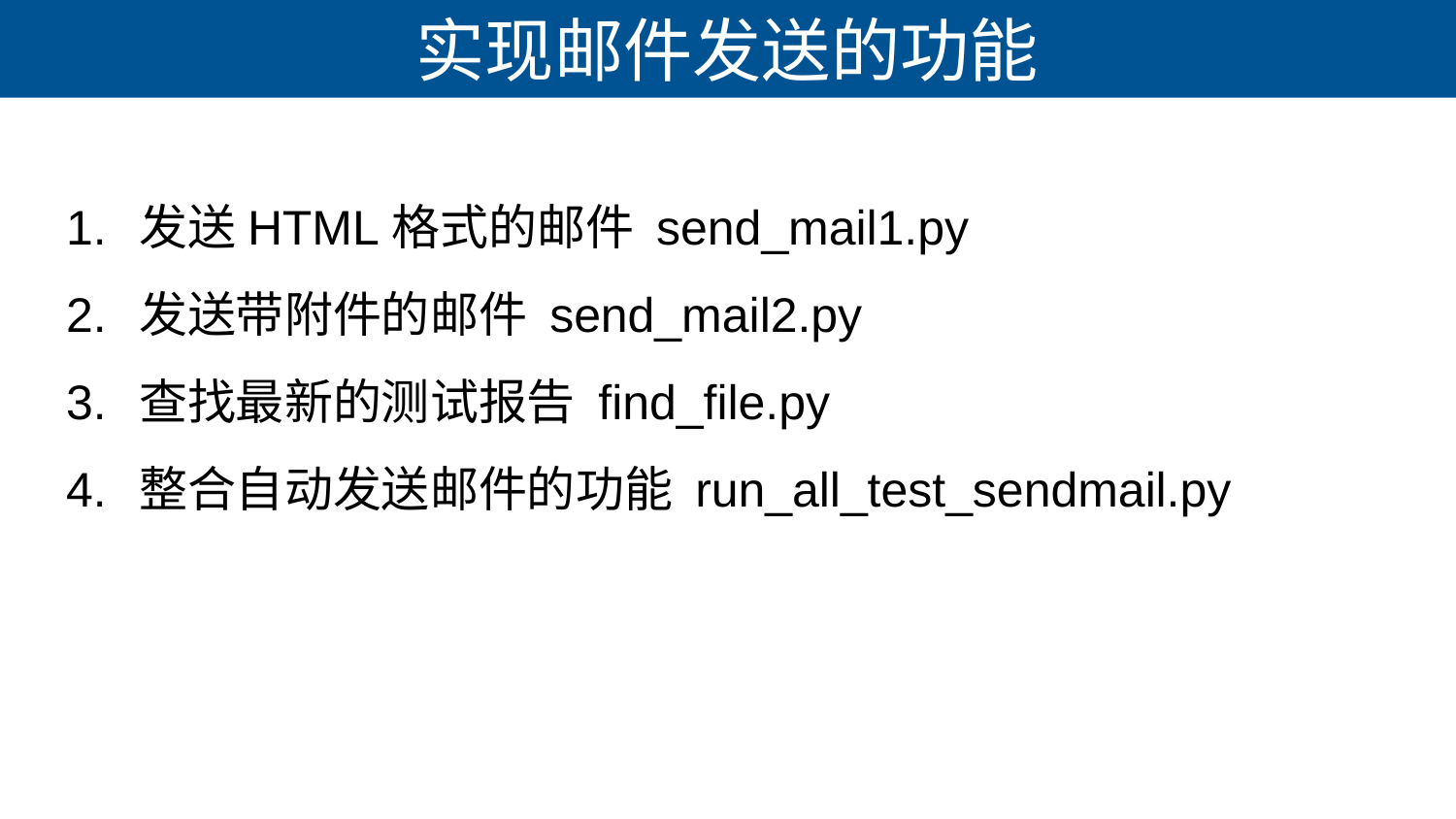

# 实现邮件发送的功能
发送HTML格式的邮件 send_mail1.py
发送带附件的邮件 send_mail2.py
查找最新的测试报告 find_file.py
整合自动发送邮件的功能 run_all_test_sendmail.py